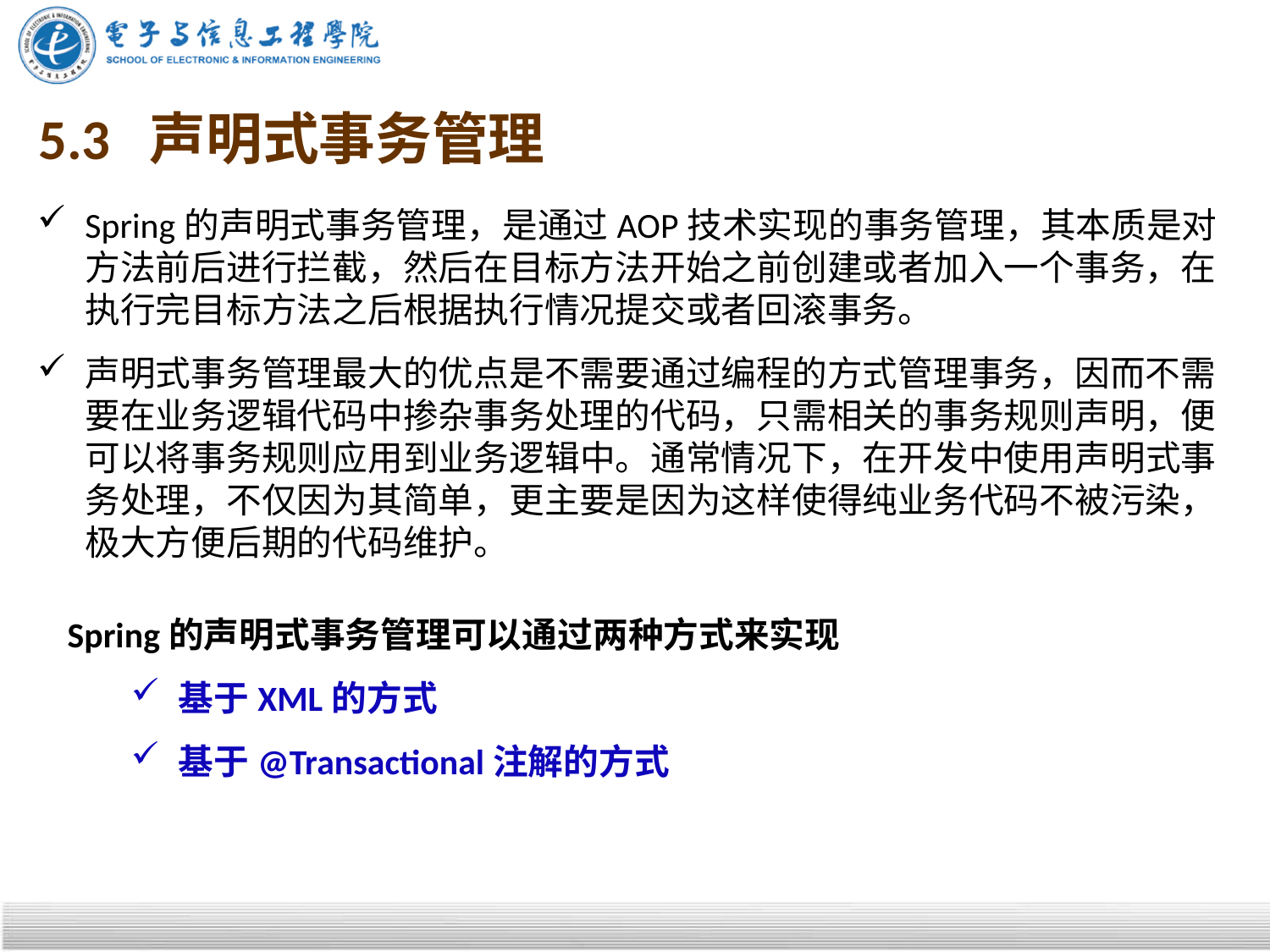

# 5.3  声明式事务管理
Spring的声明式事务管理，是通过AOP技术实现的事务管理，其本质是对方法前后进行拦截，然后在目标方法开始之前创建或者加入一个事务，在执行完目标方法之后根据执行情况提交或者回滚事务。
声明式事务管理最大的优点是不需要通过编程的方式管理事务，因而不需要在业务逻辑代码中掺杂事务处理的代码，只需相关的事务规则声明，便可以将事务规则应用到业务逻辑中。通常情况下，在开发中使用声明式事务处理，不仅因为其简单，更主要是因为这样使得纯业务代码不被污染，极大方便后期的代码维护。
Spring的声明式事务管理可以通过两种方式来实现
基于XML的方式
基于@Transactional注解的方式